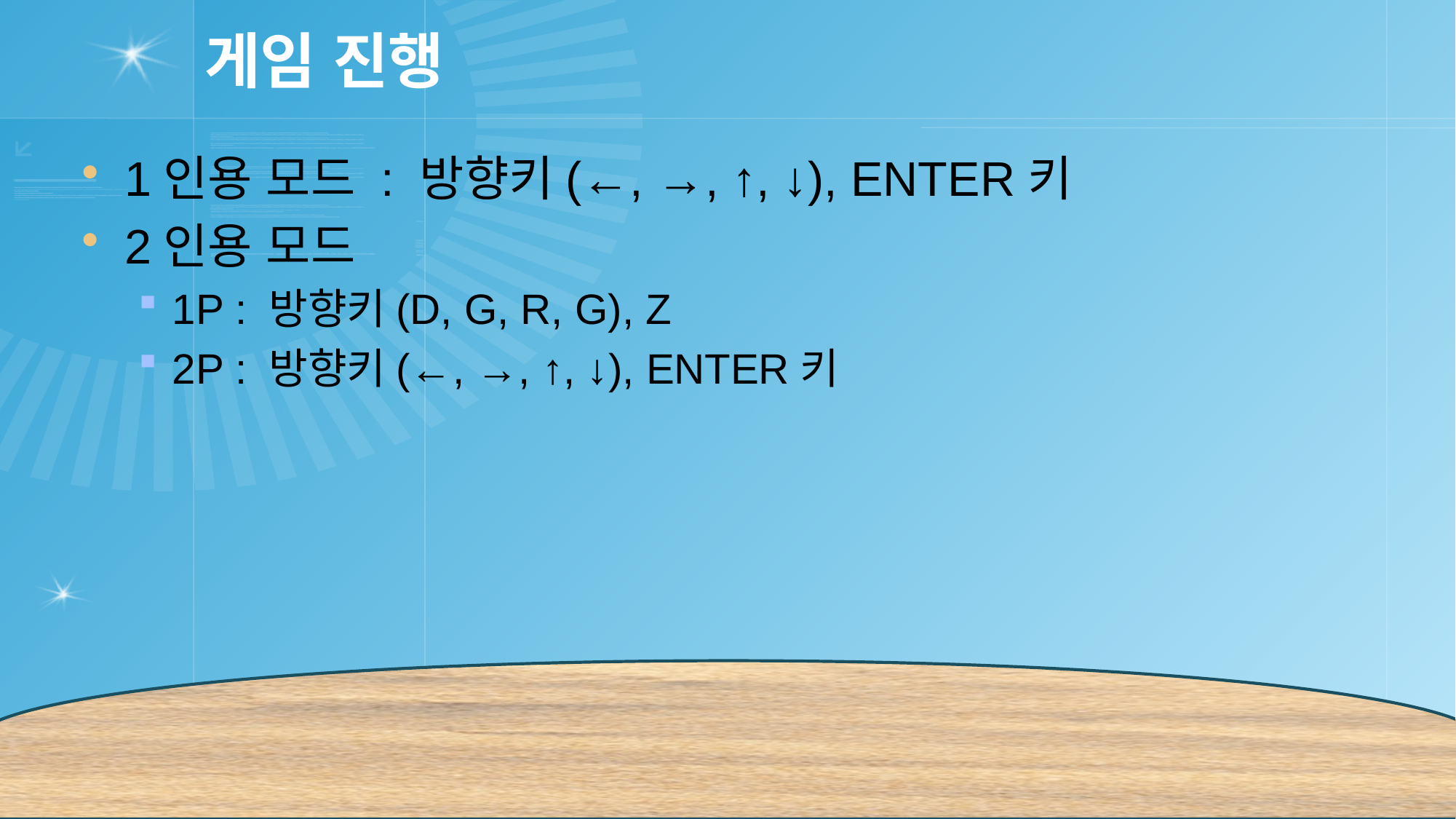

# 게임 진행

1인용 모드 : 방향키(←, →, ↑, ↓), ENTER키
2인용 모드
1P : 방향키(D, G, R, G), Z
2P : 방향키(←, →, ↑, ↓), ENTER키